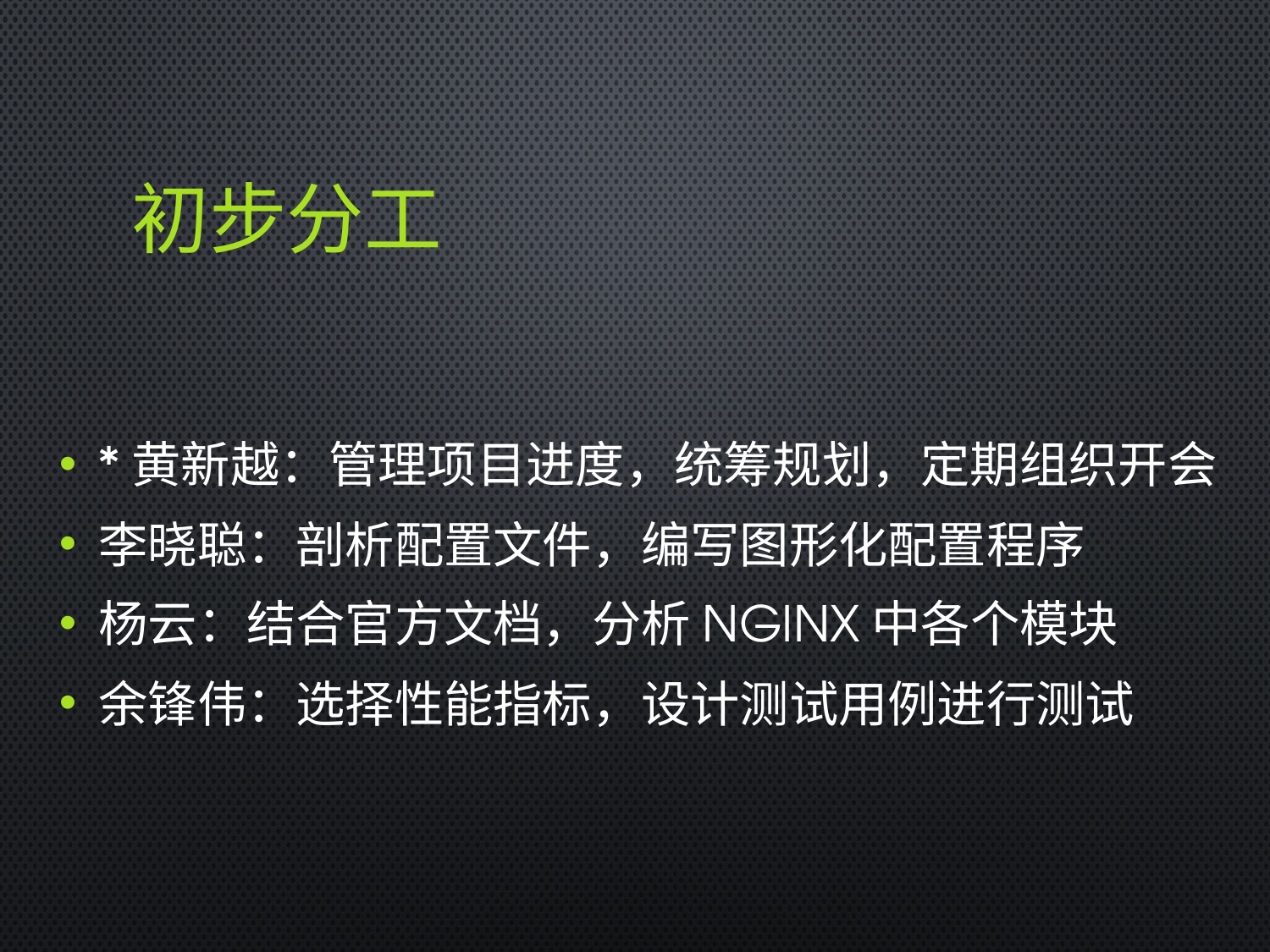

# 初步分工
*黄新越：管理项目进度，统筹规划，定期组织开会
李晓聪：剖析配置文件，编写图形化配置程序
杨云：结合官方文档，分析nginx中各个模块
余锋伟：选择性能指标，设计测试用例进行测试